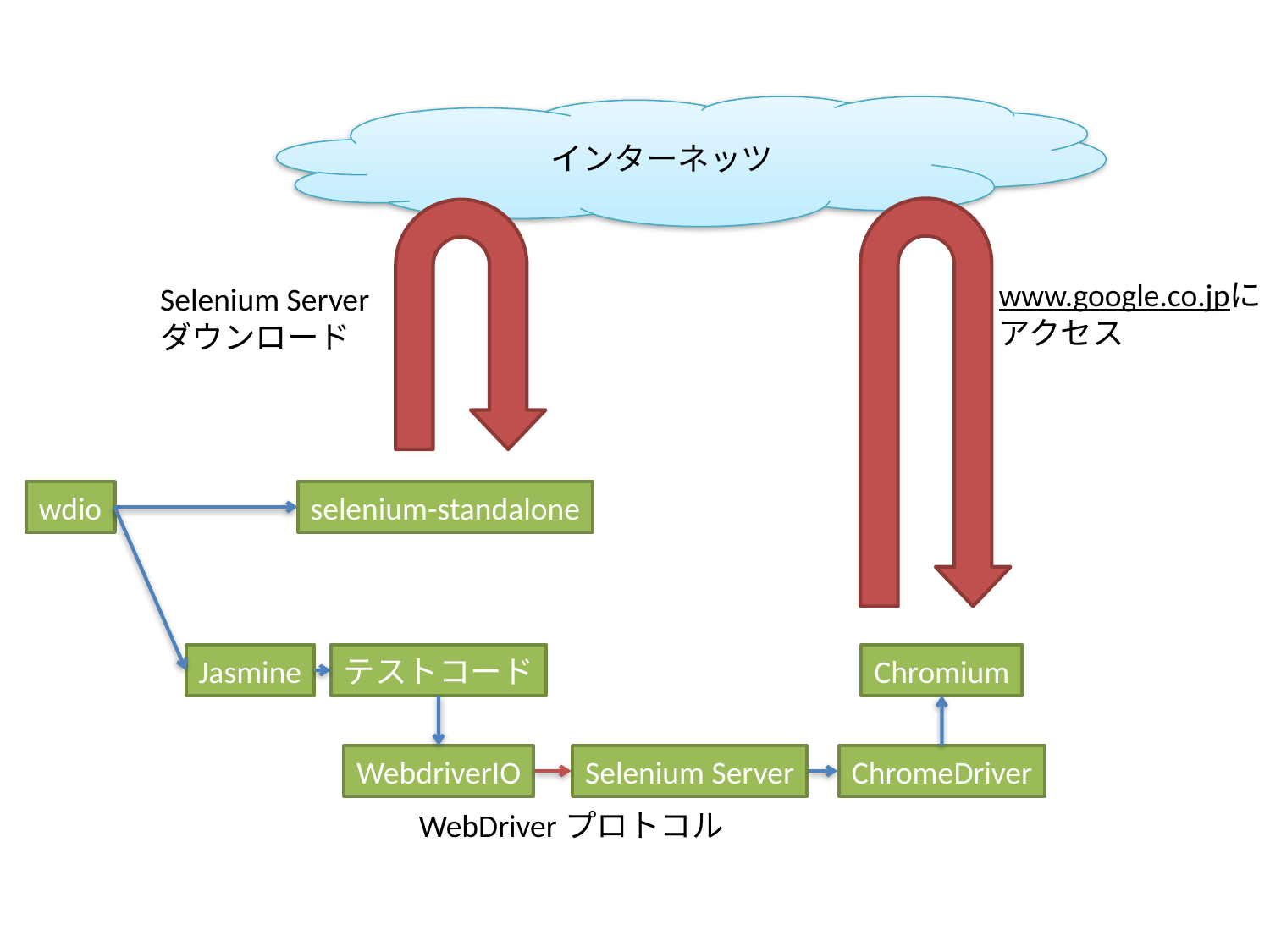

インターネッツ

www.google.co.jpに
アクセス
Selenium Server
ダウンロード
wdio
selenium-standalone
Jasmine
テストコード
Chromium
WebdriverIO
Selenium Server
ChromeDriver
WebDriverプロトコル